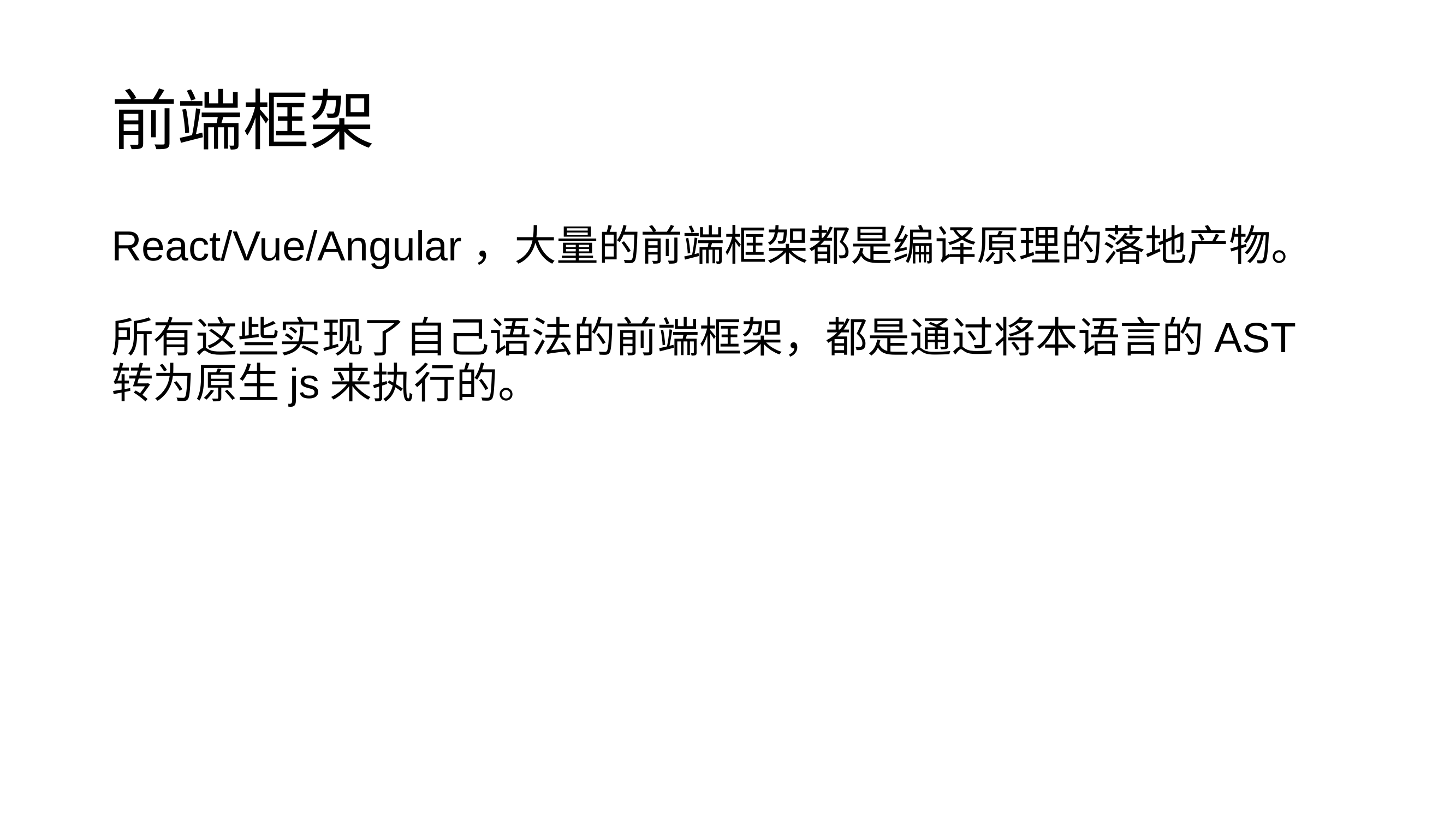

前端框架
React/Vue/Angular，大量的前端框架都是编译原理的落地产物。

所有这些实现了自己语法的前端框架，都是通过将本语言的AST转为原生js来执行的。